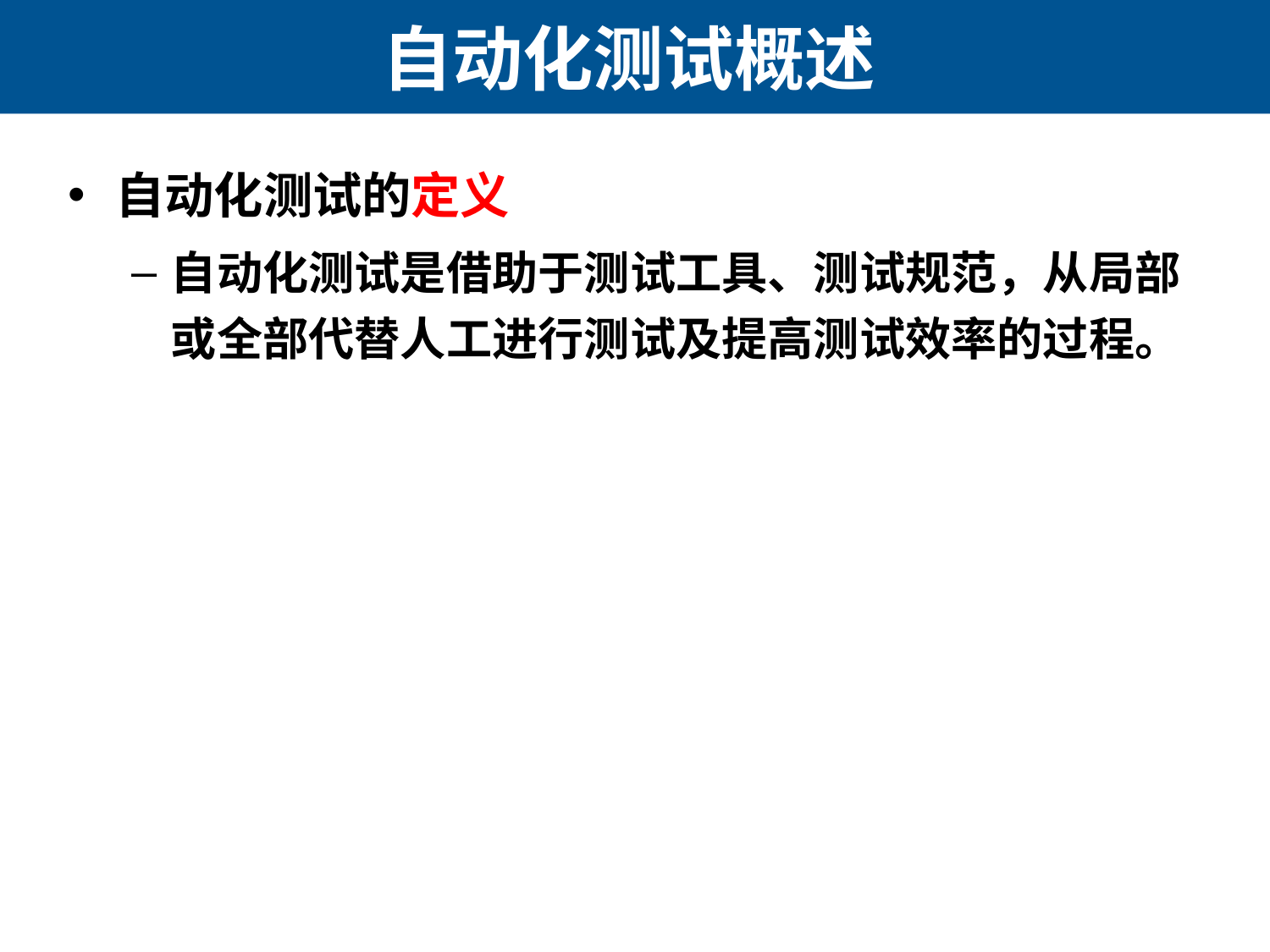

# 自动化测试概述
自动化测试的定义
自动化测试是借助于测试工具、测试规范，从局部或全部代替人工进行测试及提高测试效率的过程。